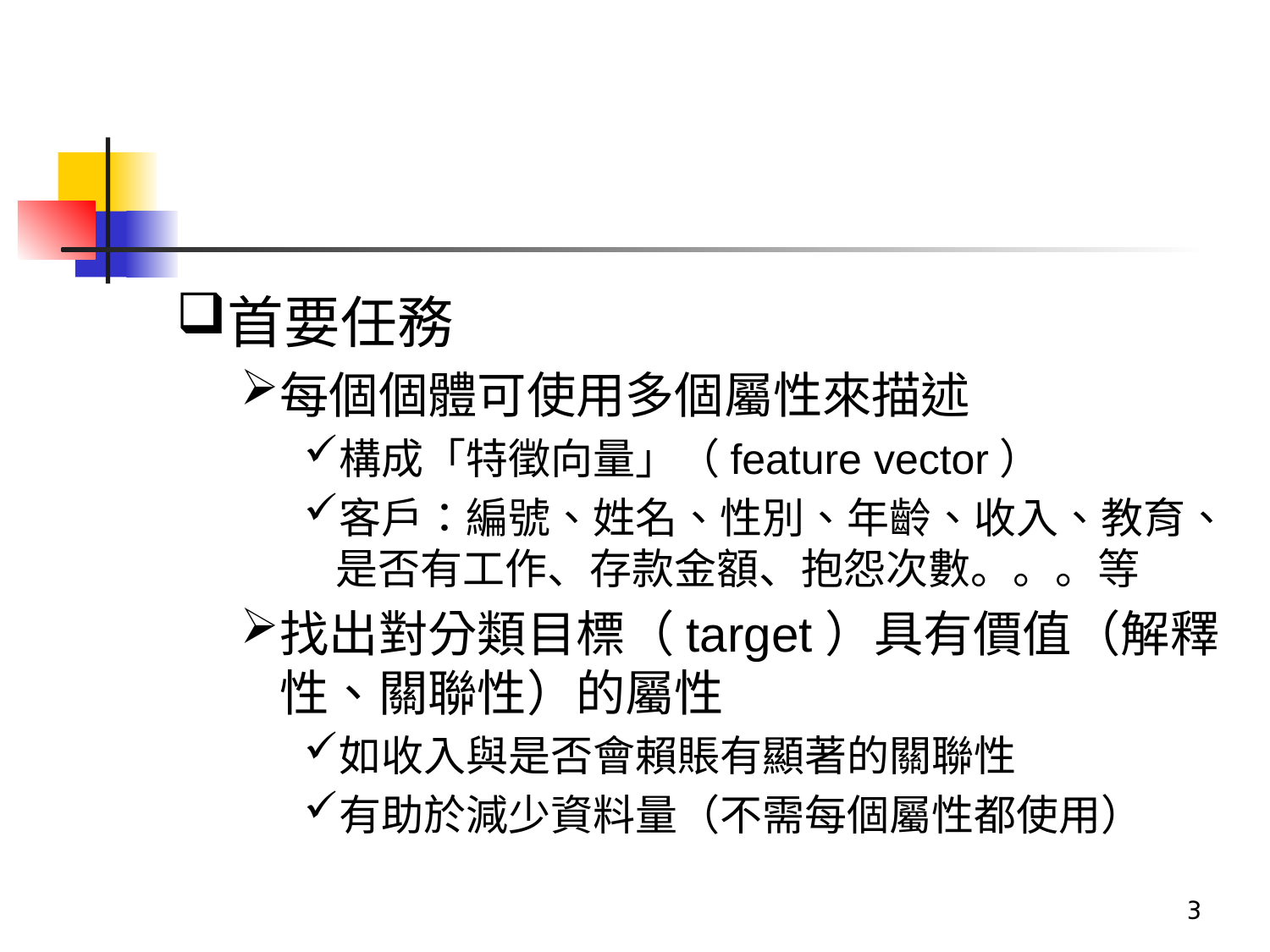

#
首要任務
每個個體可使用多個屬性來描述
構成「特徵向量」（feature vector）
客戶：編號、姓名、性別、年齡、收入、教育、是否有工作、存款金額、抱怨次數。。。等
找出對分類目標（target）具有價值（解釋性、關聯性）的屬性
如收入與是否會賴賬有顯著的關聯性
有助於減少資料量（不需每個屬性都使用）
3